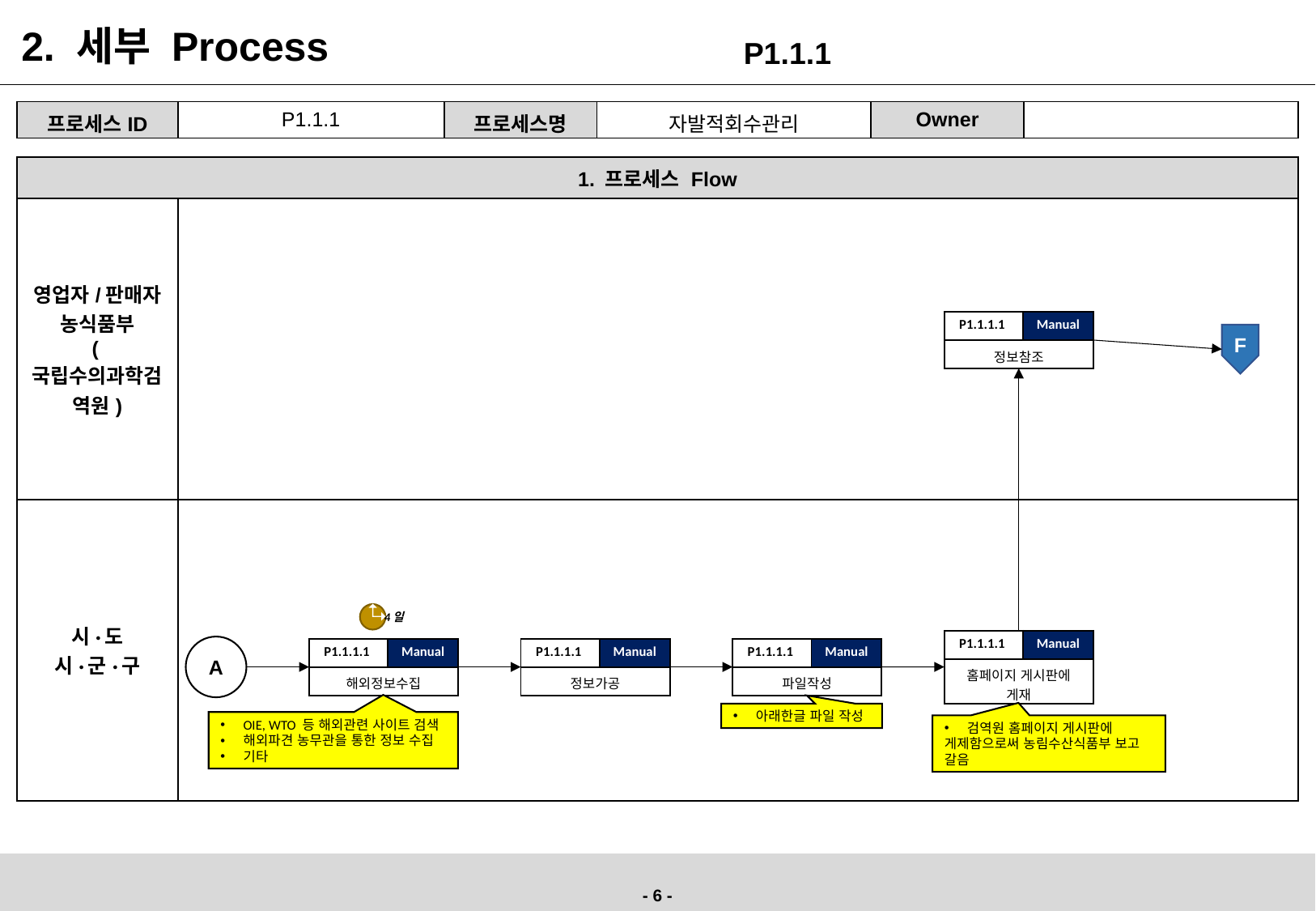

2. 세부 Process
P1.1.1
| 프로세스ID | P1.1.1 | 프로세스명 | 자발적회수관리 | Owner |  |
| --- | --- | --- | --- | --- | --- |
| 1. 프로세스 Flow | 왈왈왈왈왈왈왈왈왈왈왈왈 |
| --- | --- |
| 영업자/판매자 농식품부 (국립수의과학검역원) |  |
| 시·도 시·군·구 |  |
| P1.1.1.1 | Manual |
| --- | --- |
| 정보참조 |  |
F
4일

| P1.1.1.1 | Manual |
| --- | --- |
| 홈페이지 게시판에 게재 |  |
A
| P1.1.1.1 | Manual |
| --- | --- |
| 해외정보수집 |  |
| P1.1.1.1 | Manual |
| --- | --- |
| 정보가공 |  |
| P1.1.1.1 | Manual |
| --- | --- |
| 파일작성 |  |
아래한글 파일 작성
OIE, WTO 등 해외관련 사이트 검색
해외파견 농무관을 통한 정보 수집
기타
검역원 홈페이지 게시판에
게제함으로써 농림수산식품부 보고 갈음